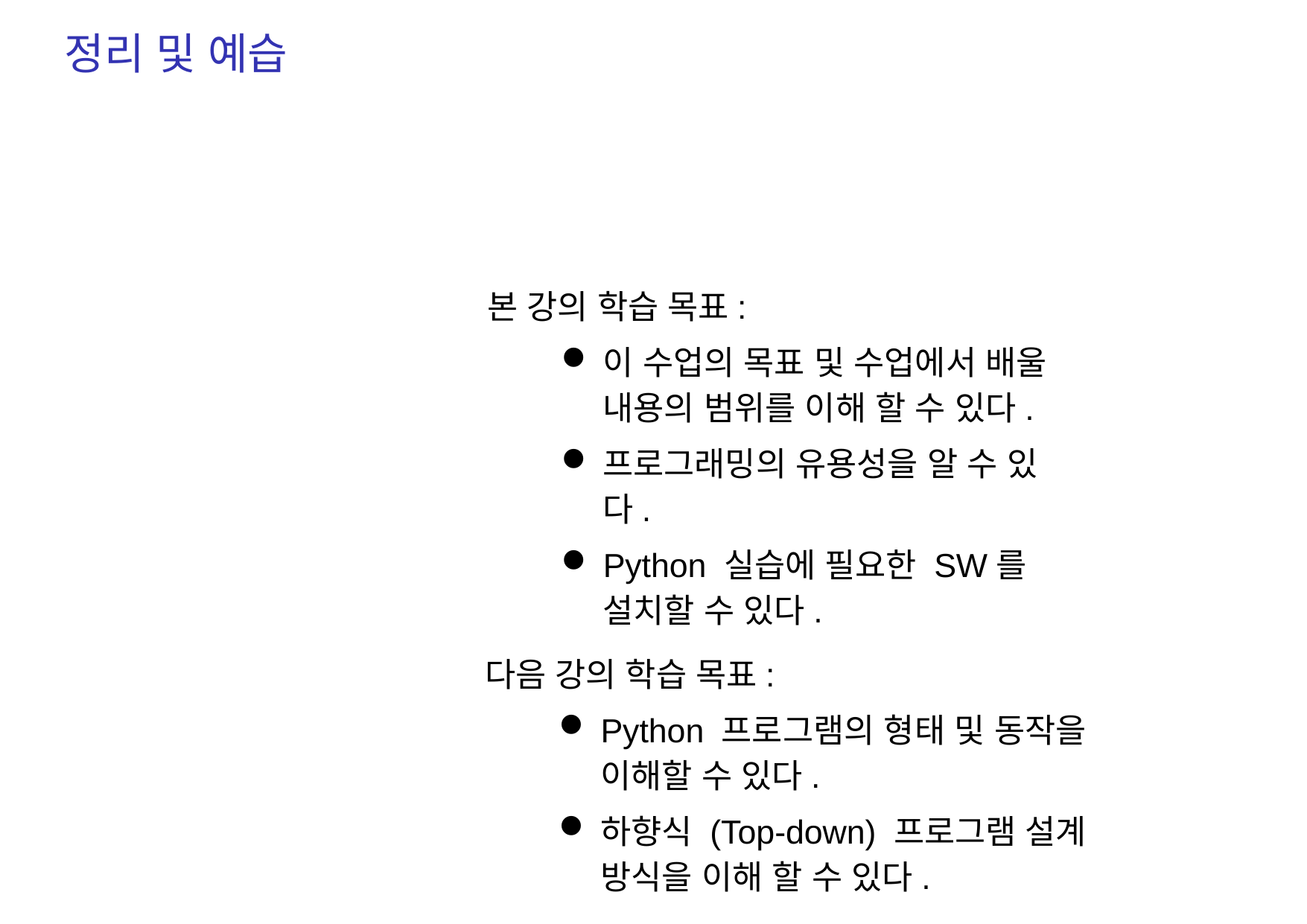

# 정리 및 예습
본 강의 학습 목표:
이 수업의 목표 및 수업에서 배울  내용의 범위를 이해 할 수 있다.
프로그래밍의 유용성을 알 수 있다.
Python 실습에 필요한 SW를
설치할 수 있다.
다음 강의 학습 목표:
Python 프로그램의 형태 및 동작을 이해할 수 있다.
하향식 (Top-down) 프로그램 설계 방식을 이해 할 수 있다.